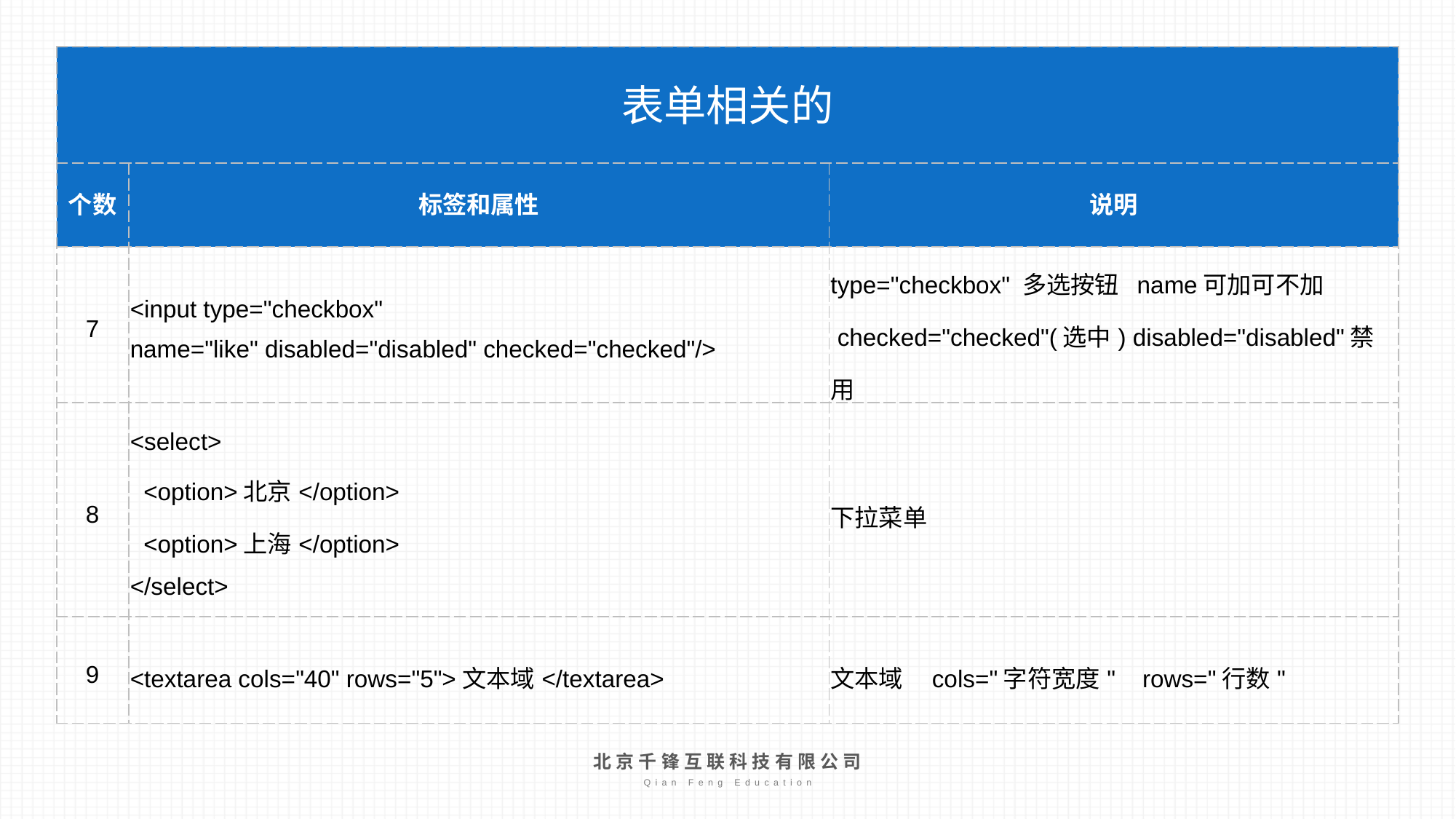

| 表单相关的 |  |  |
| --- | --- | --- |
| 个数 | 标签和属性 | 说明 |
| 7 | <input type="checkbox" name="like" disabled="disabled" checked="checked"/> | type="checkbox" 多选按钮 name可加可不加 checked="checked"(选中) disabled="disabled"禁用 |
| 8 | <select> <option>北京</option> <option>上海</option> </select> | 下拉菜单 |
| 9 | <textarea cols="40" rows="5">文本域</textarea> | 文本域 cols="字符宽度" rows="行数" |
北京千锋互联科技有限公司
Qian Feng Education